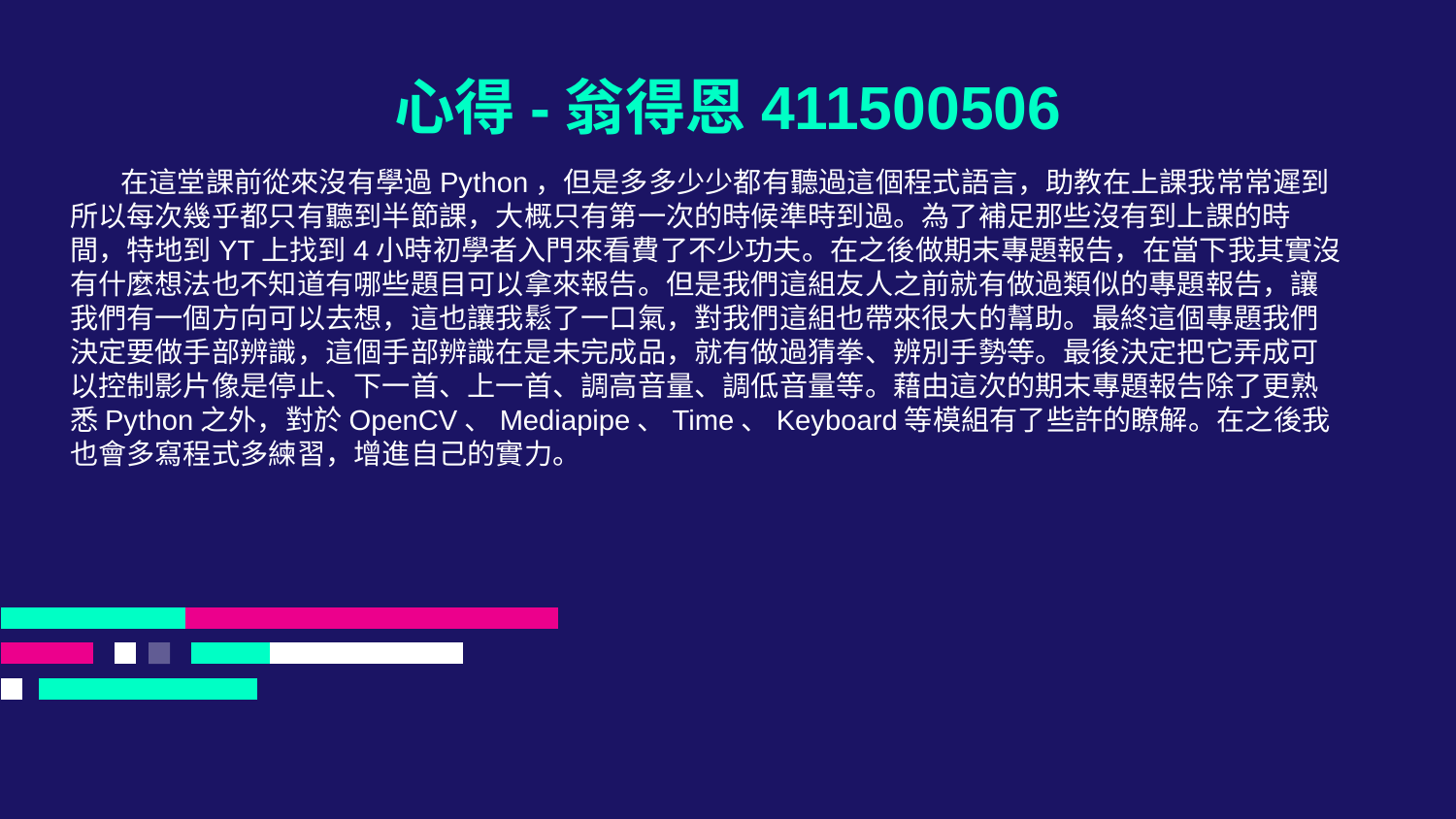

心得-翁得恩411500506
       在這堂課前從來沒有學過Python，但是多多少少都有聽過這個程式語言，助教在上課我常常遲到所以每次幾乎都只有聽到半節課，大概只有第一次的時候準時到過。為了補足那些沒有到上課的時間，特地到YT上找到4小時初學者入門來看費了不少功夫。在之後做期末專題報告，在當下我其實沒有什麼想法也不知道有哪些題目可以拿來報告。但是我們這組友人之前就有做過類似的專題報告，讓我們有一個方向可以去想，這也讓我鬆了一口氣，對我們這組也帶來很大的幫助。最終這個專題我們決定要做手部辨識，這個手部辨識在是未完成品，就有做過猜拳、辨別手勢等。最後決定把它弄成可以控制影片像是停止、下一首、上一首、調高音量、調低音量等。藉由這次的期末專題報告除了更熟悉Python之外，對於OpenCV、Mediapipe、Time、Keyboard等模組有了些許的瞭解。在之後我也會多寫程式多練習，增進自己的實力。